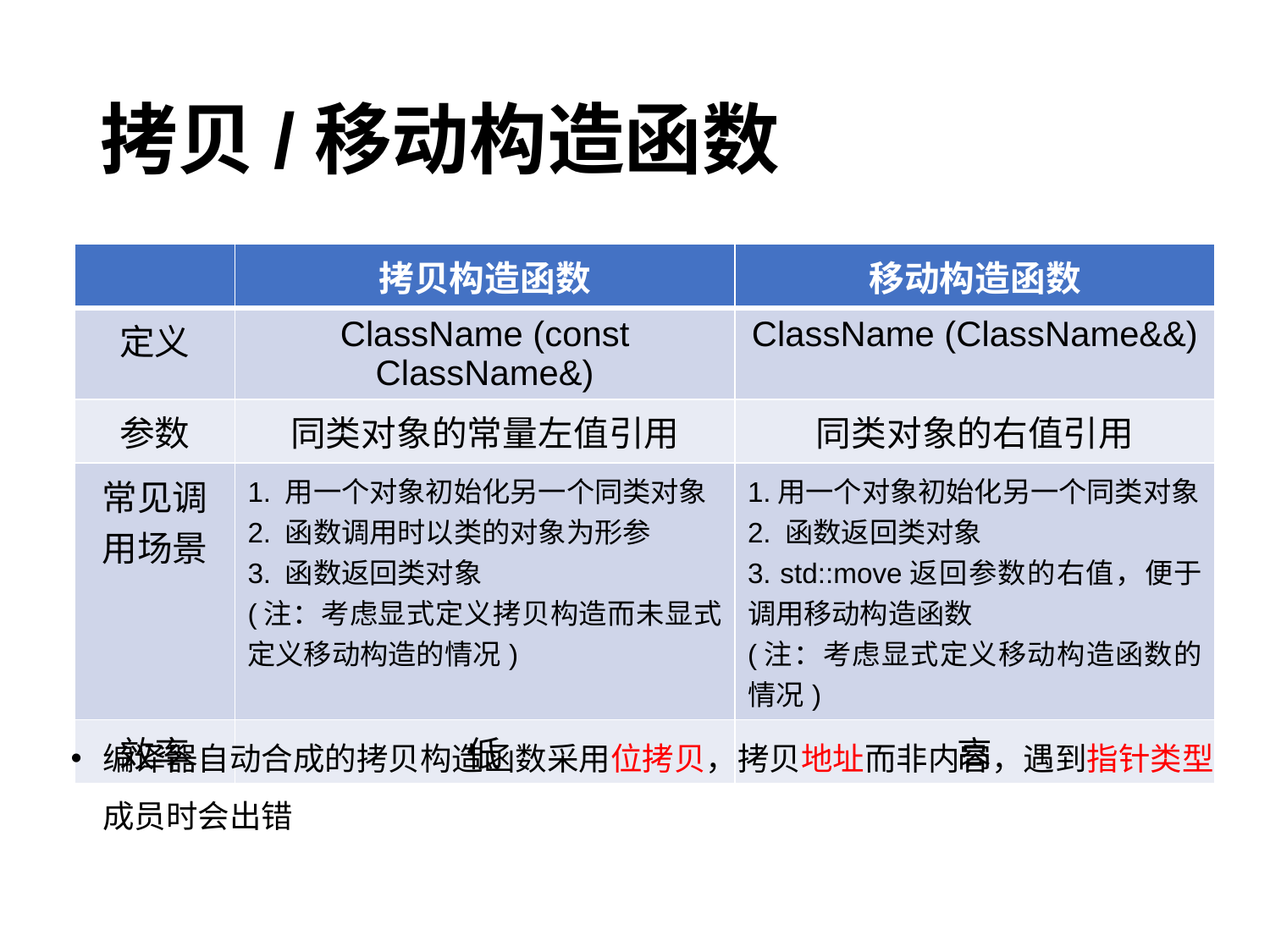

# 拷贝/移动构造函数
|  | 拷贝构造函数 | 移动构造函数 |
| --- | --- | --- |
| 定义 | ClassName (const ClassName&) | ClassName (ClassName&&) |
| 参数 | 同类对象的常量左值引用 | 同类对象的右值引用 |
| 常见调用场景 | 1. 用一个对象初始化另一个同类对象 2. 函数调用时以类的对象为形参 3. 函数返回类对象 (注：考虑显式定义拷贝构造而未显式定义移动构造的情况) | 1.用一个对象初始化另一个同类对象 2. 函数返回类对象 3. std::move返回参数的右值，便于调用移动构造函数 (注：考虑显式定义移动构造函数的情况) |
| 效率 | 低 | 高 |
编译器自动合成的拷贝构造函数采用位拷贝，拷贝地址而非内容，遇到指针类型成员时会出错